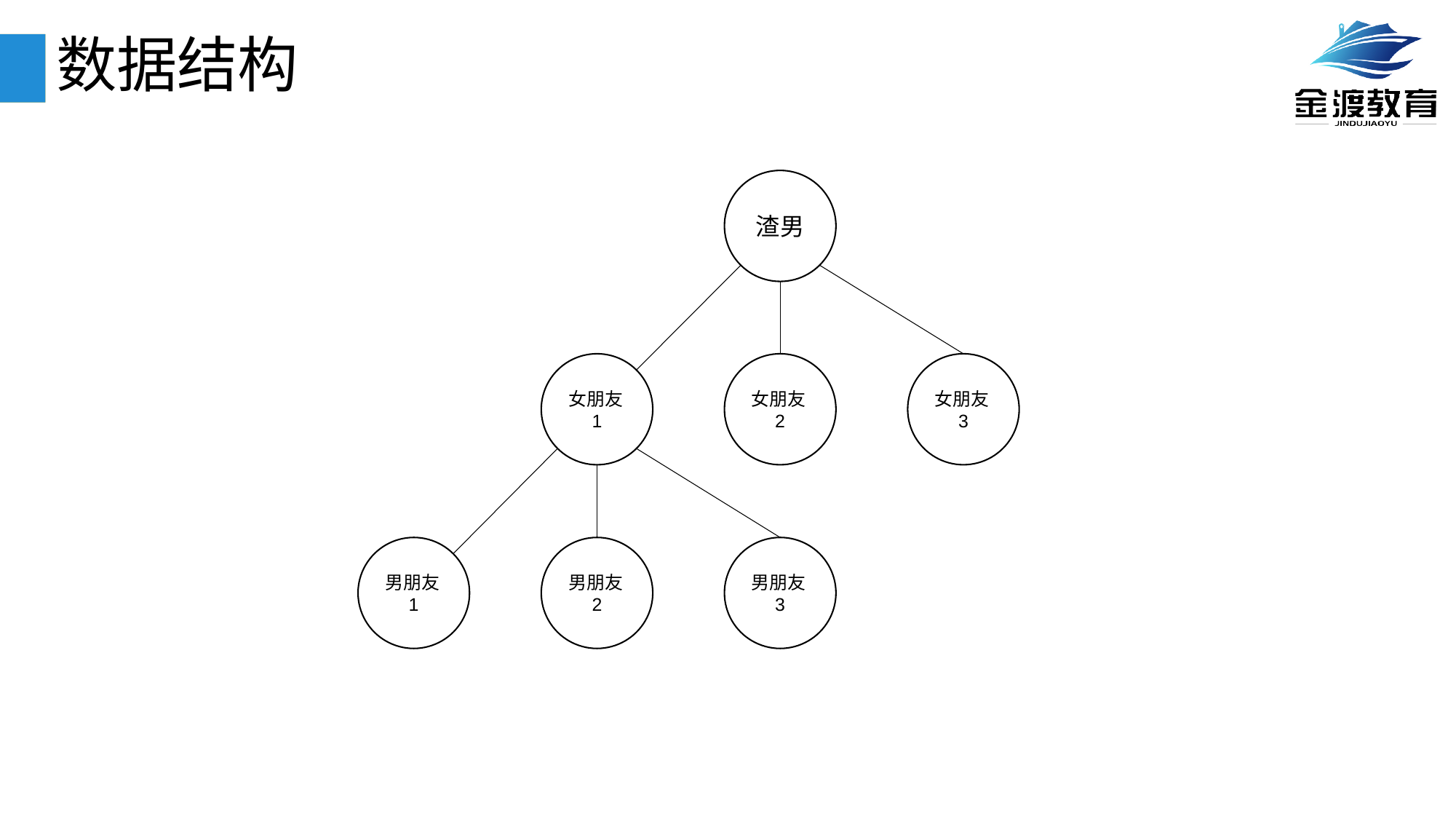

# 数据结构
渣男
女朋友1
女朋友2
女朋友3
男朋友1
男朋友2
男朋友3